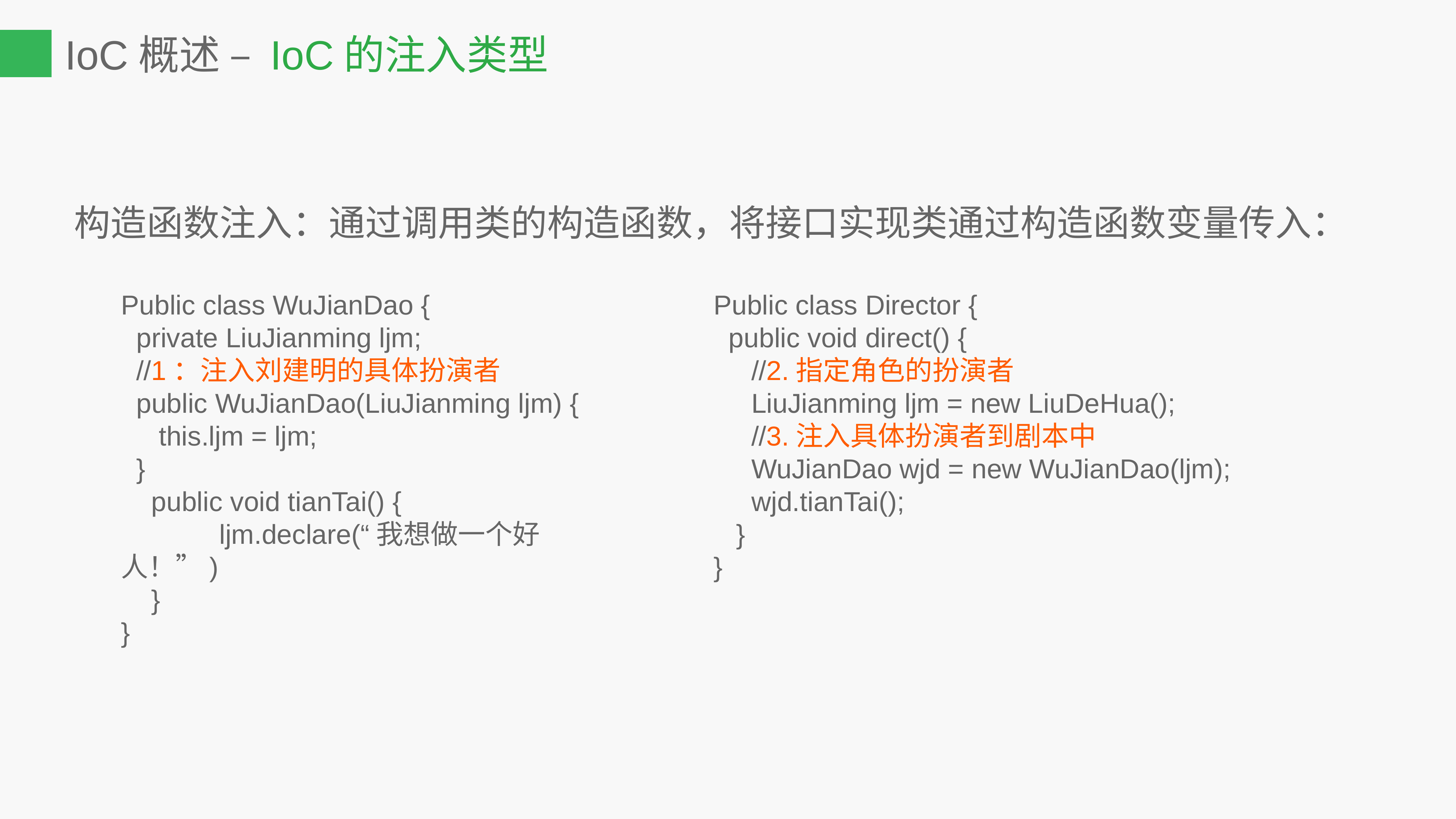

IoC概述 – IoC的注入类型

构造函数注入：通过调用类的构造函数，将接口实现类通过构造函数变量传入：
Public class Director {
  public void direct() {
     //2.指定角色的扮演者
     LiuJianming ljm = new LiuDeHua();
     //3.注入具体扮演者到剧本中
     WuJianDao wjd = new WuJianDao(ljm);
     wjd.tianTai();
   }
}
Public class WuJianDao {
  private LiuJianming ljm;
  //1：注入刘建明的具体扮演者
  public WuJianDao(LiuJianming ljm) {
     this.ljm = ljm;
  }
    public void tianTai() {
             ljm.declare(“我想做一个好人！”)
    }
}